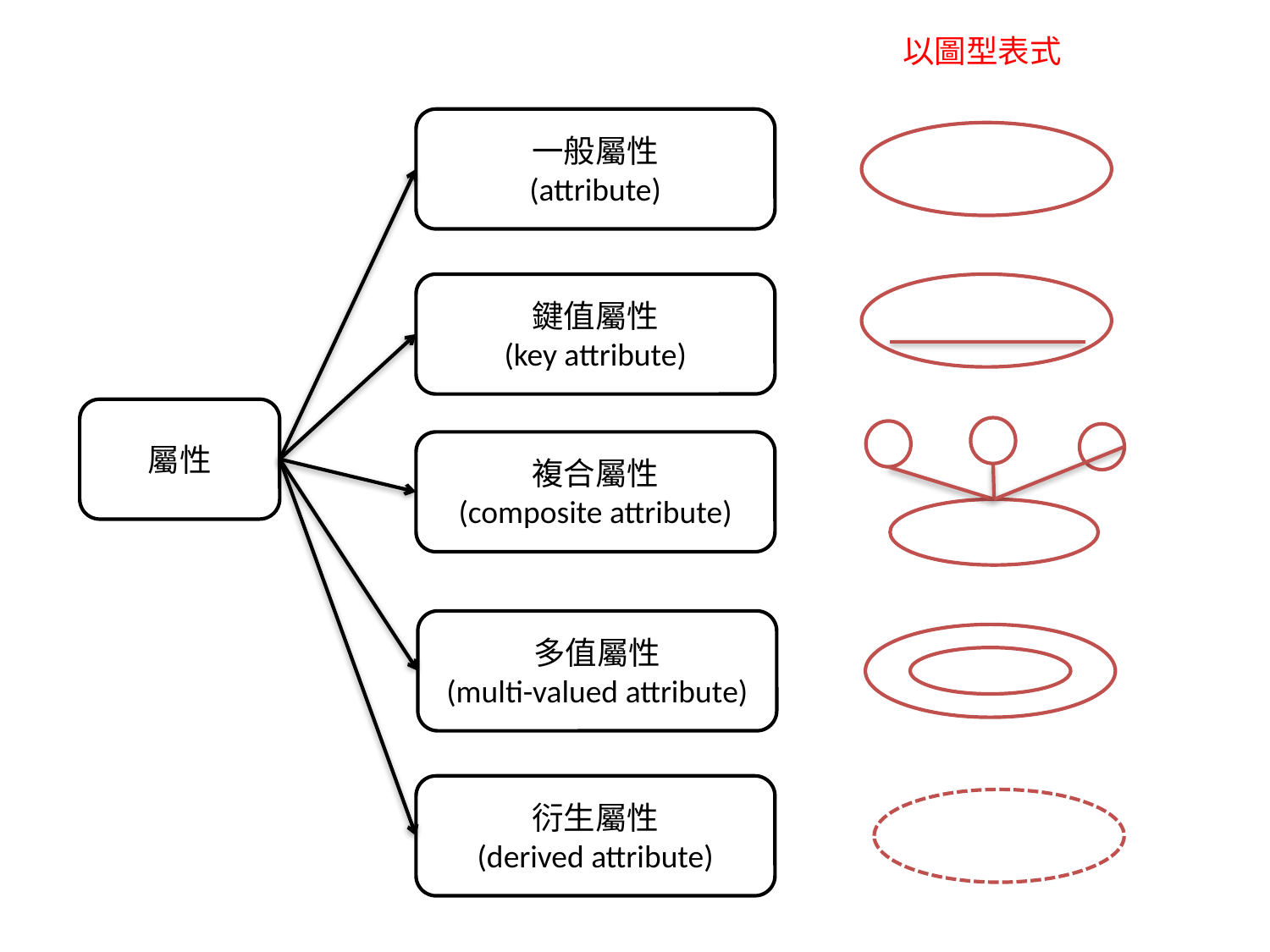

以圖型表式
一般屬性
(attribute)

鍵值屬性
(key attribute)

屬性

複合屬性
(composite attribute)

多值屬性
(multi-valued attribute)

衍生屬性
(derived attribute)